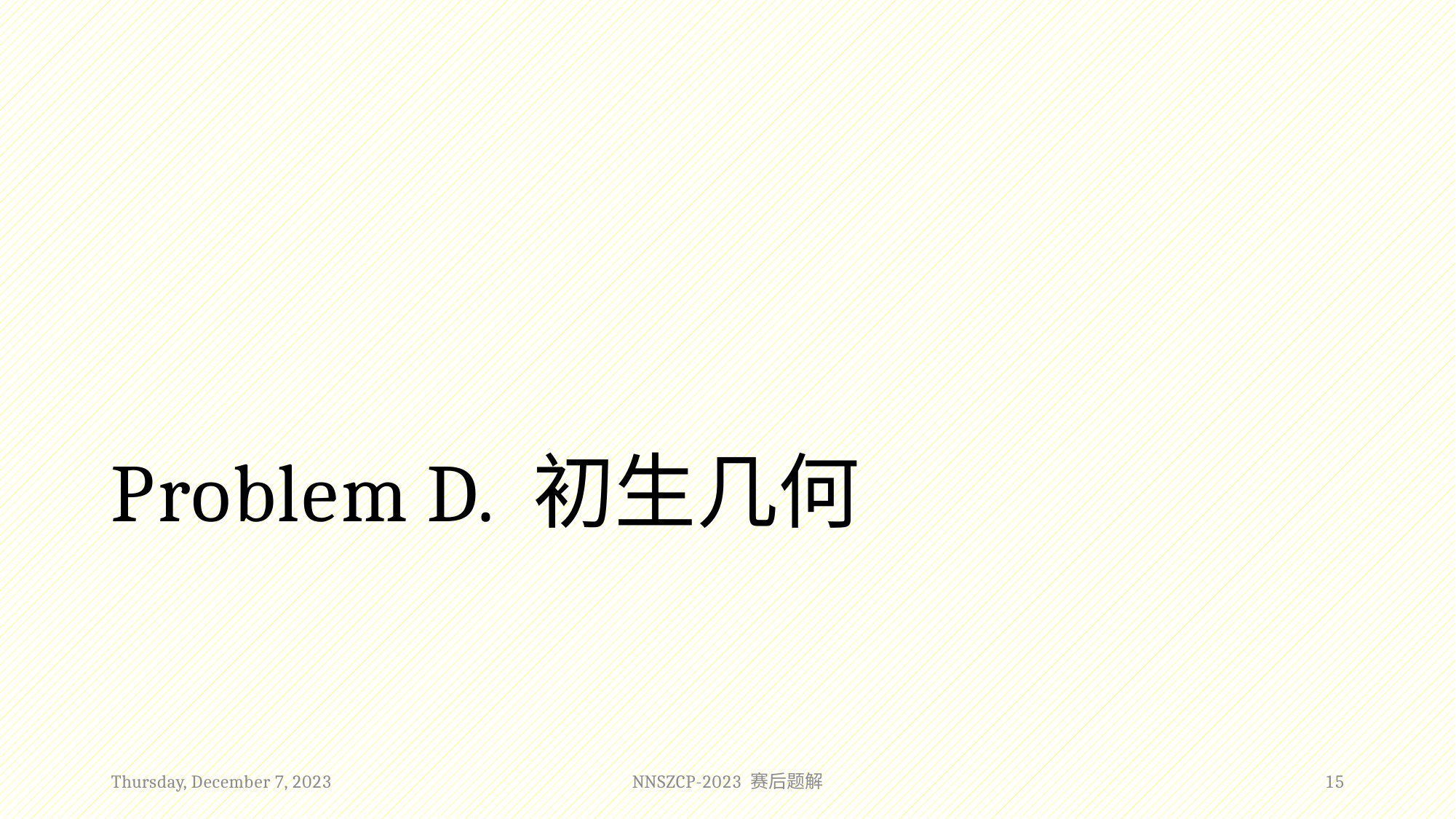

# Problem D. 初生几何
Thursday, December 7, 2023
NNSZCP-2023 赛后题解
15